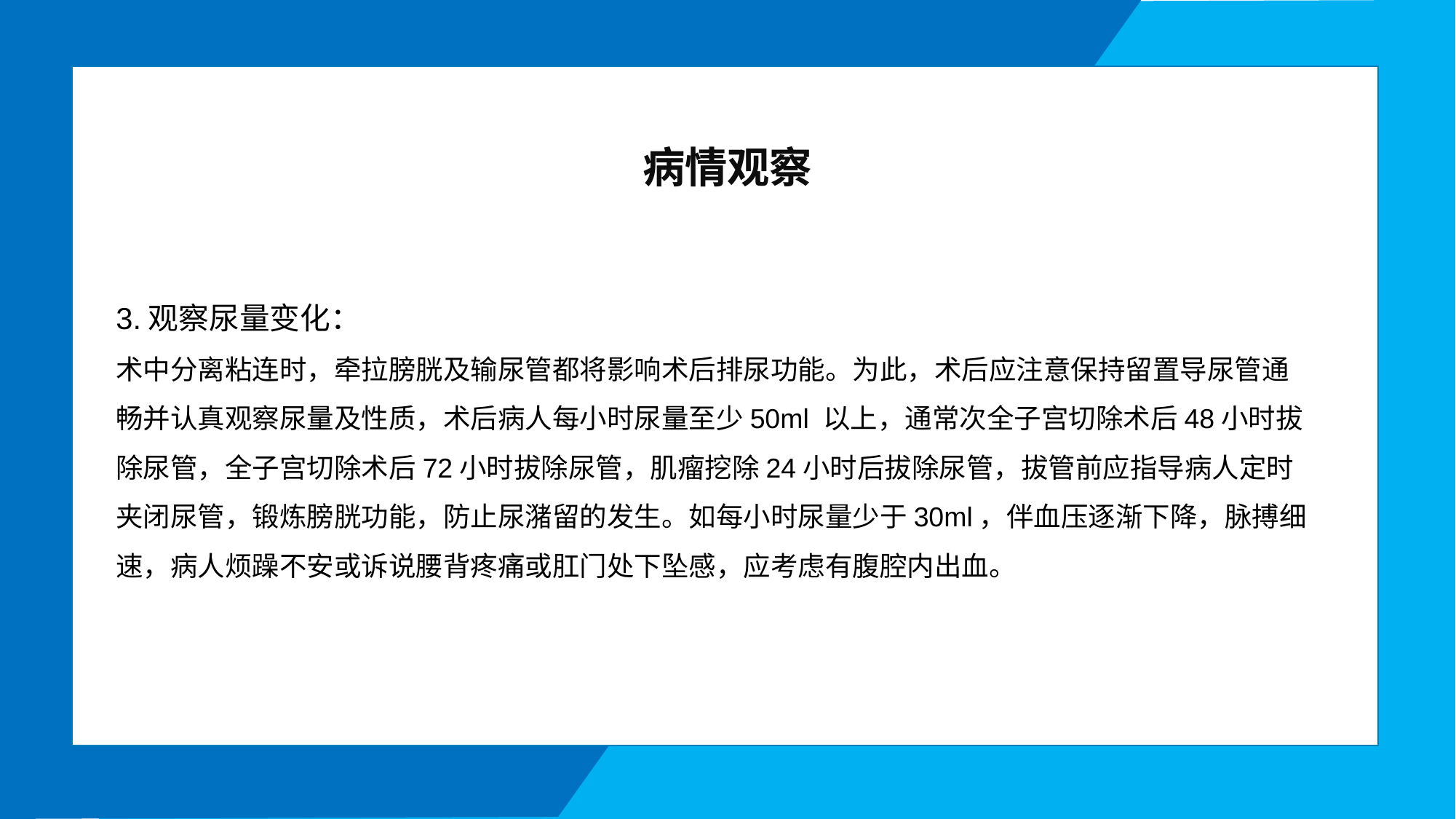

病情观察
3.观察尿量变化：
术中分离粘连时，牵拉膀胱及输尿管都将影响术后排尿功能。为此，术后应注意保持留置导尿管通畅并认真观察尿量及性质，术后病人每小时尿量至少50ml 以上，通常次全子宫切除术后48小时拔除尿管，全子宫切除术后72小时拔除尿管，肌瘤挖除24小时后拔除尿管，拔管前应指导病人定时夹闭尿管，锻炼膀胱功能，防止尿潴留的发生。如每小时尿量少于30ml，伴血压逐渐下降，脉搏细速，病人烦躁不安或诉说腰背疼痛或肛门处下坠感，应考虑有腹腔内出血。